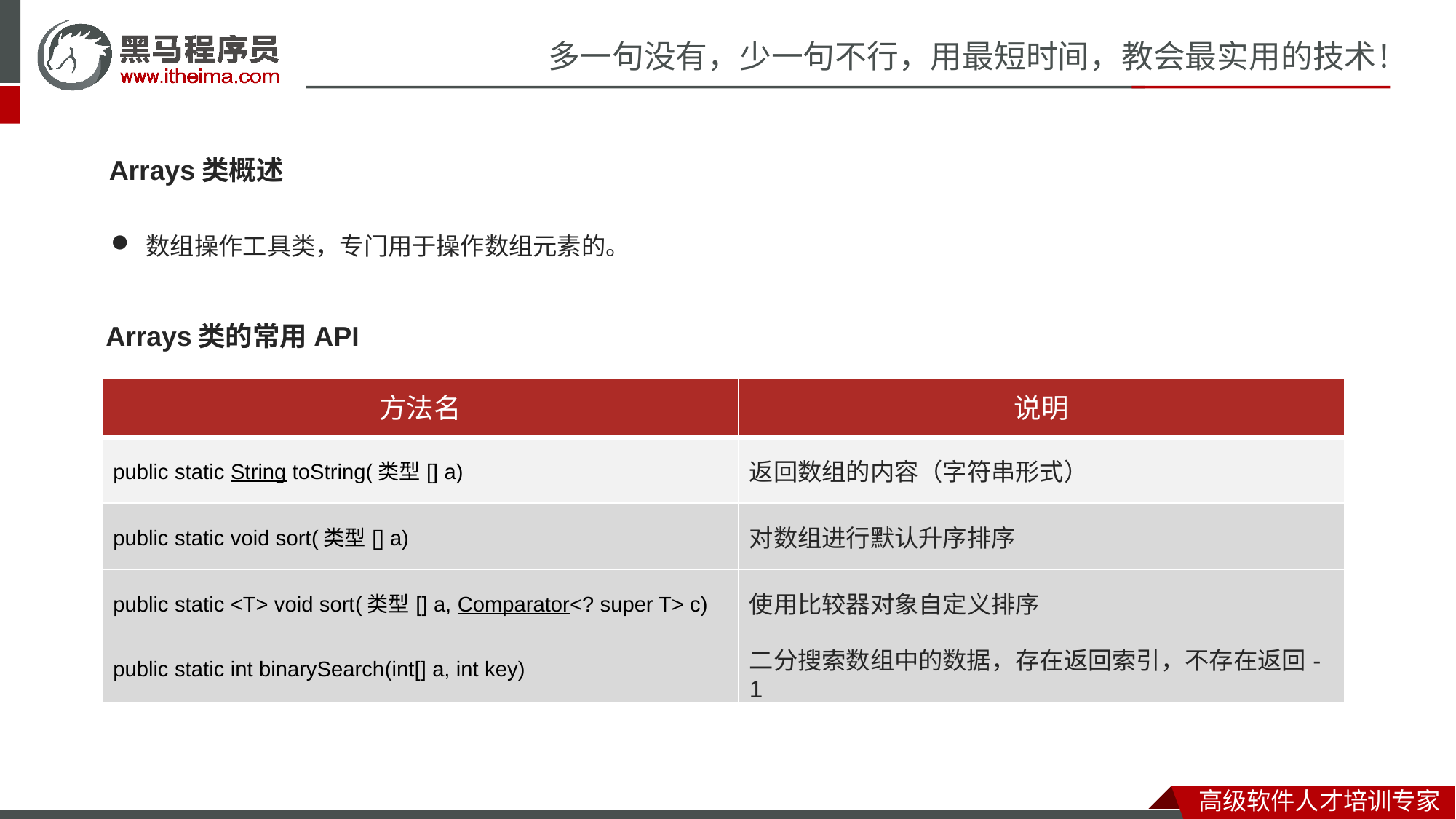

Arrays类概述

 数组操作工具类，专门用于操作数组元素的。
Arrays类的常用API
| 方法名 | 说明 |
| --- | --- |
| public static String toString​(类型[] a) | 返回数组的内容（字符串形式） |
| public static void sort​(类型[] a) | 对数组进行默认升序排序 |
| public static <T> void sort​(类型[] a, Comparator<? super T> c) | 使用比较器对象自定义排序 |
| public static int binarySearch​(int[] a, int key) | 二分搜索数组中的数据，存在返回索引，不存在返回-1 |